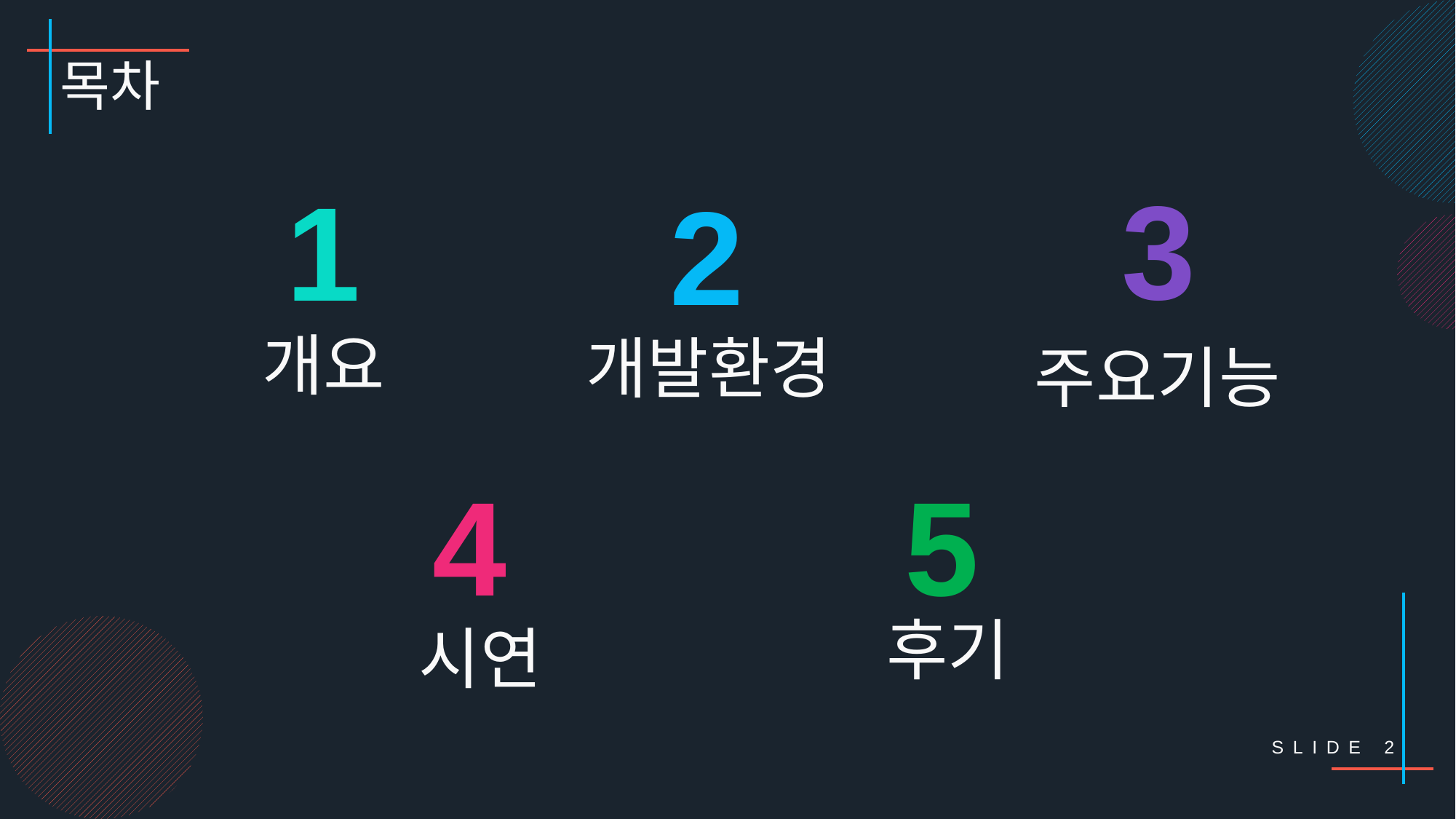

목차
3
주요기능
1
개요
2
 개발환경
4
시연
5
후기